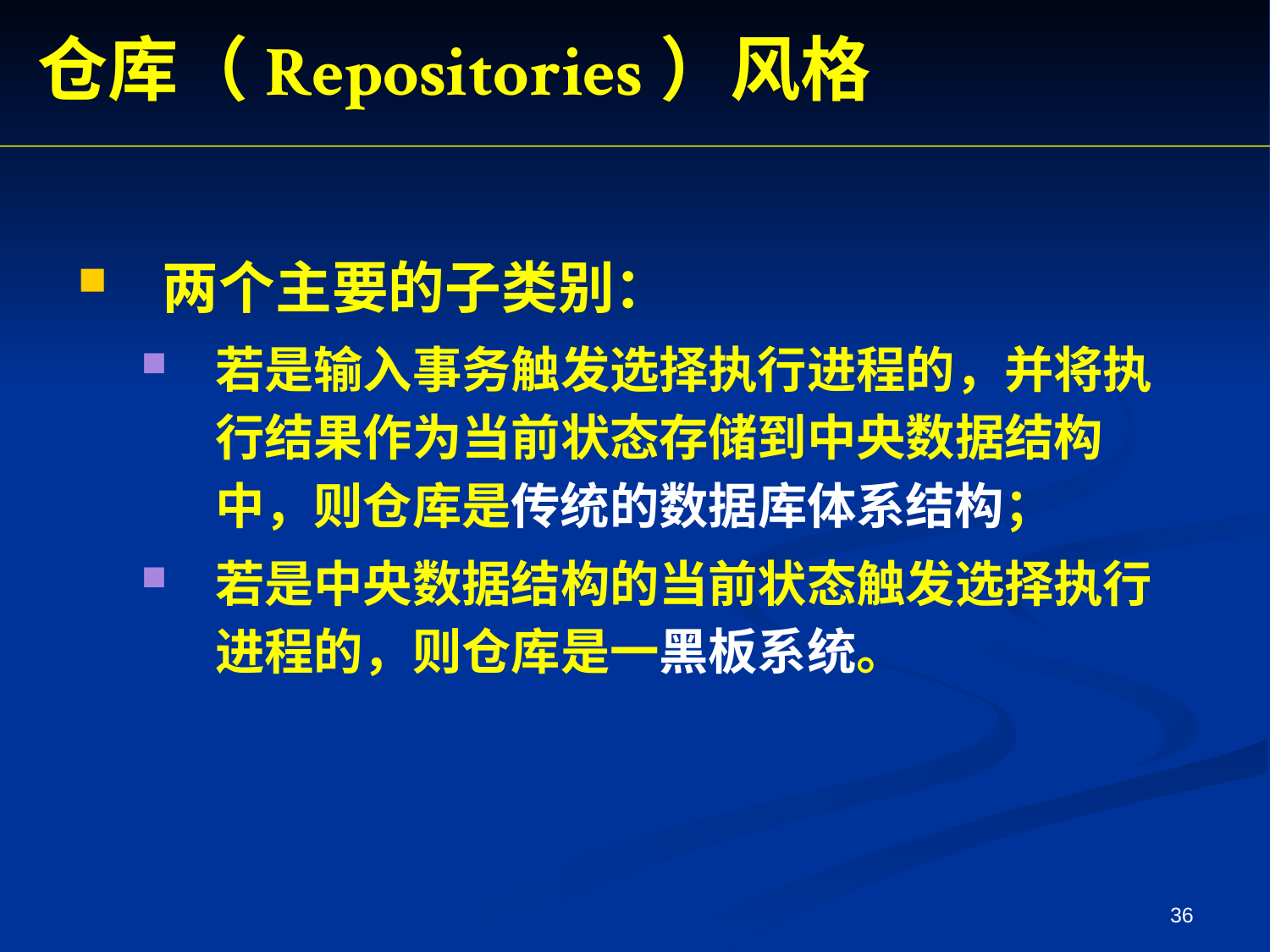

仓库（Repositories）风格

两个主要的子类别：
若是输入事务触发选择执行进程的，并将执行结果作为当前状态存储到中央数据结构中，则仓库是传统的数据库体系结构；
若是中央数据结构的当前状态触发选择执行进程的，则仓库是一黑板系统。
36